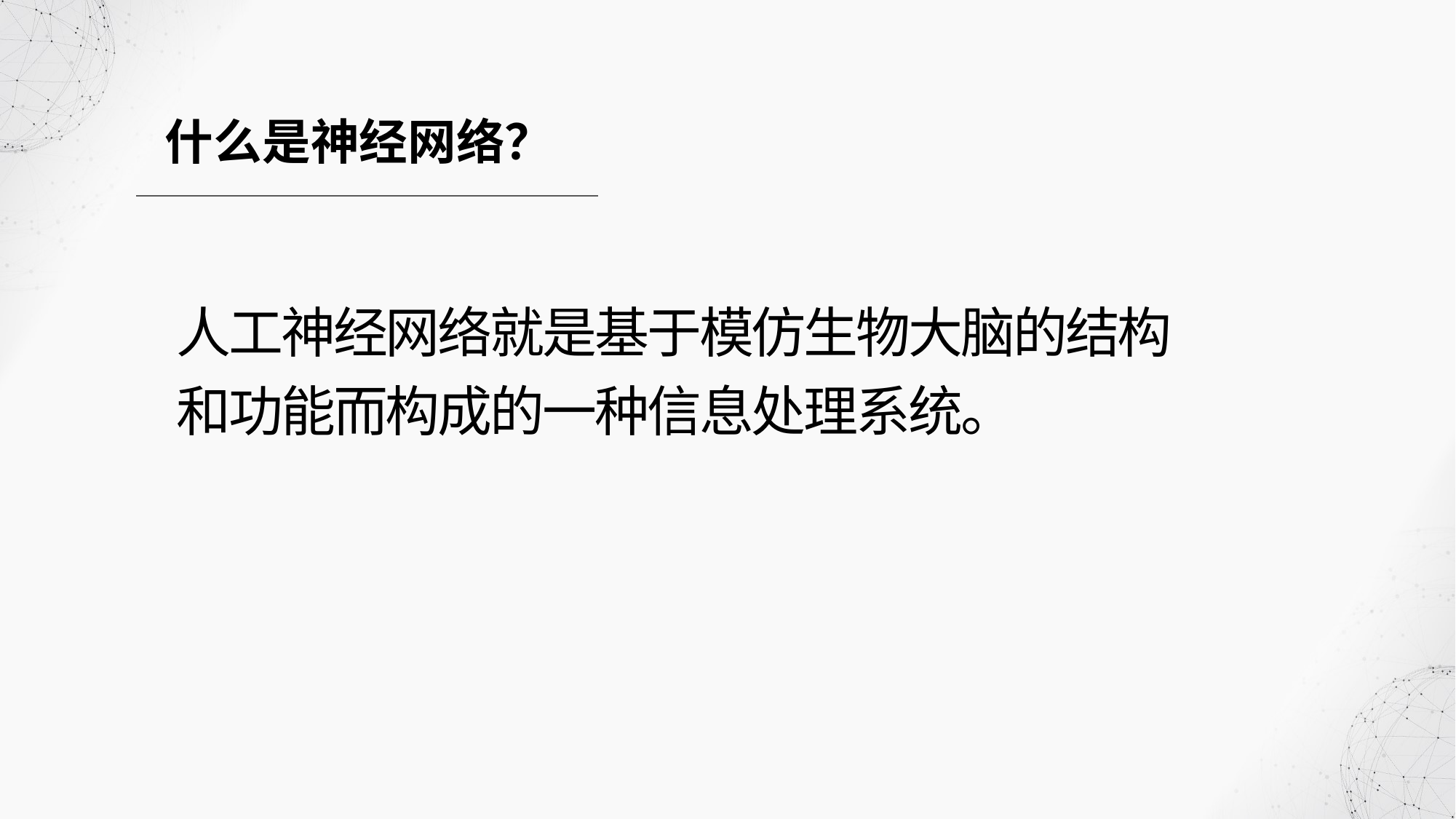

什么是神经网络？
人工神经网络就是基于模仿生物大脑的结构和功能而构成的一种信息处理系统。